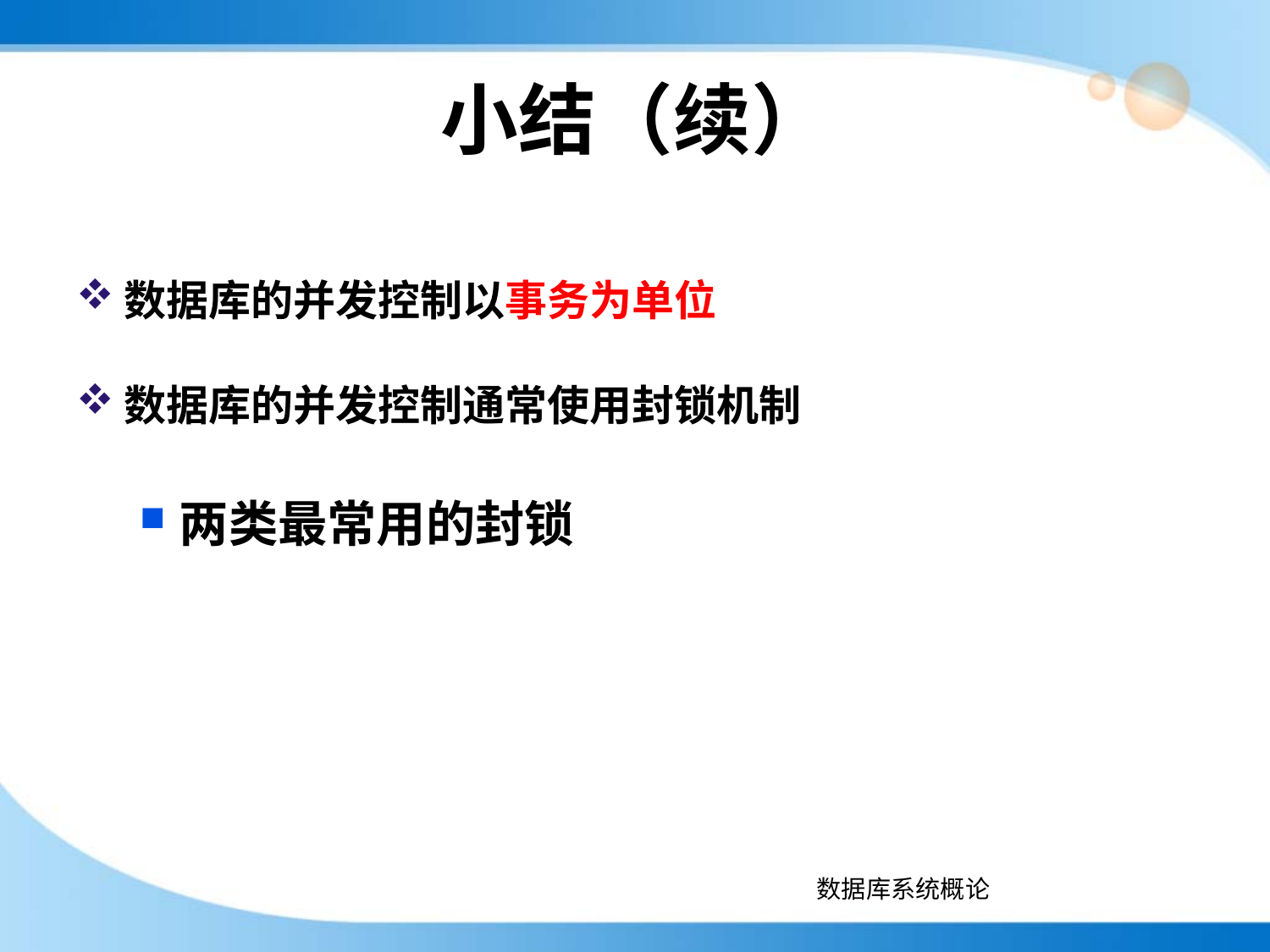

# 小结（续）
数据库的并发控制以事务为单位
数据库的并发控制通常使用封锁机制
两类最常用的封锁

数据库系统概论